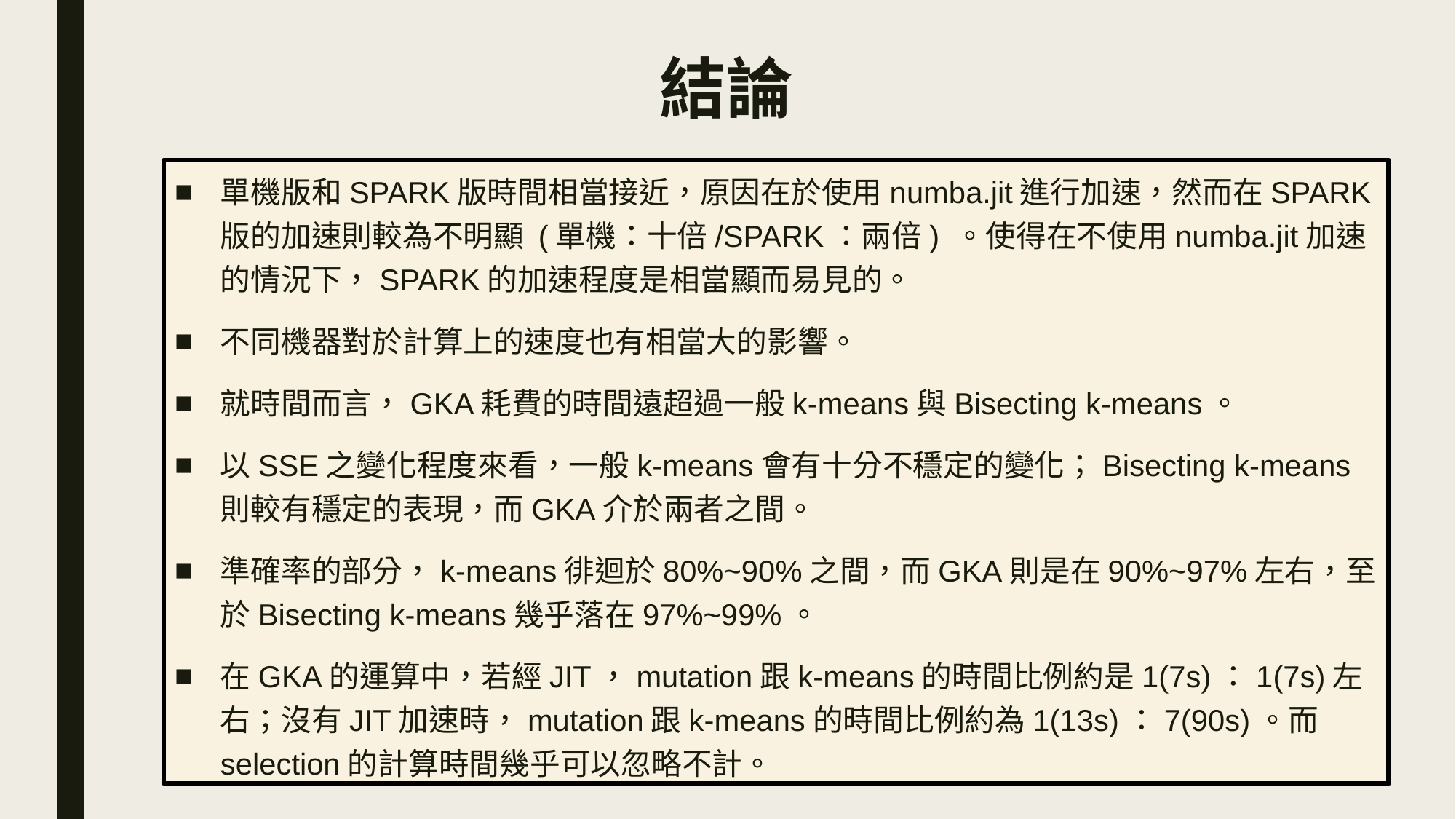

# 結論
單機版和SPARK版時間相當接近，原因在於使用numba.jit進行加速，然而在SPARK版的加速則較為不明顯 (單機：十倍/SPARK：兩倍) 。使得在不使用numba.jit加速的情況下，SPARK的加速程度是相當顯而易見的。
不同機器對於計算上的速度也有相當大的影響。
就時間而言，GKA耗費的時間遠超過一般k-means與Bisecting k-means。
以SSE之變化程度來看，一般k-means會有十分不穩定的變化；Bisecting k-means則較有穩定的表現，而GKA介於兩者之間。
準確率的部分，k-means徘迴於80%~90%之間，而GKA則是在90%~97%左右，至於Bisecting k-means幾乎落在97%~99%。
在GKA的運算中，若經JIT，mutation跟k-means的時間比例約是1(7s)：1(7s)左右；沒有JIT加速時，mutation跟k-means的時間比例約為1(13s)：7(90s)。而selection的計算時間幾乎可以忽略不計。